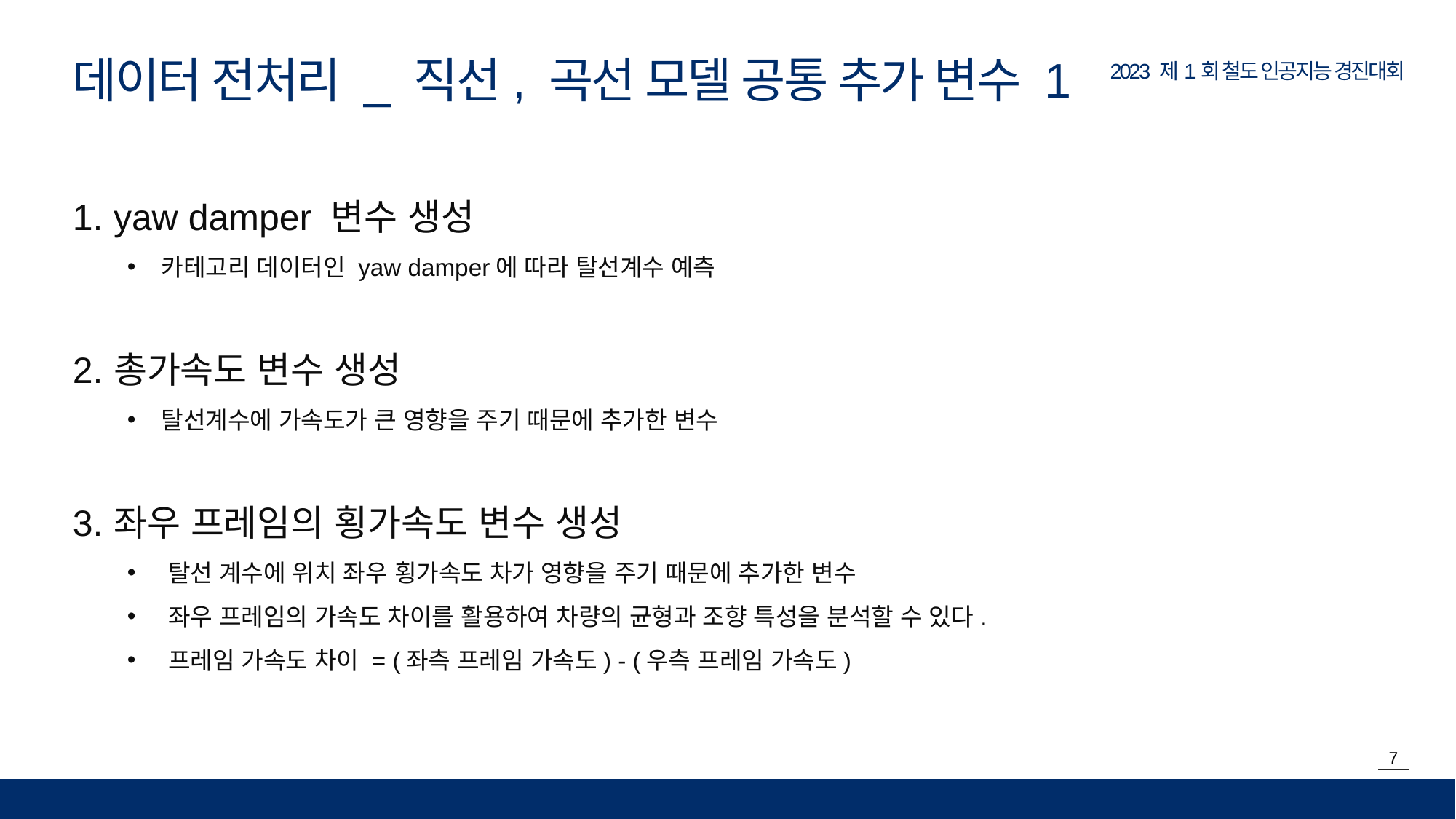

데이터 전처리 _ 직선, 곡선 모델 공통 추가 변수 1
yaw damper 변수 생성
카테고리 데이터인 yaw damper에 따라 탈선계수 예측

총가속도 변수 생성
탈선계수에 가속도가 큰 영향을 주기 때문에 추가한 변수

좌우 프레임의 횡가속도 변수 생성
탈선 계수에 위치 좌우 횡가속도 차가 영향을 주기 때문에 추가한 변수
좌우 프레임의 가속도 차이를 활용하여 차량의 균형과 조향 특성을 분석할 수 있다.
프레임 가속도 차이 = (좌측 프레임 가속도) - (우측 프레임 가속도)